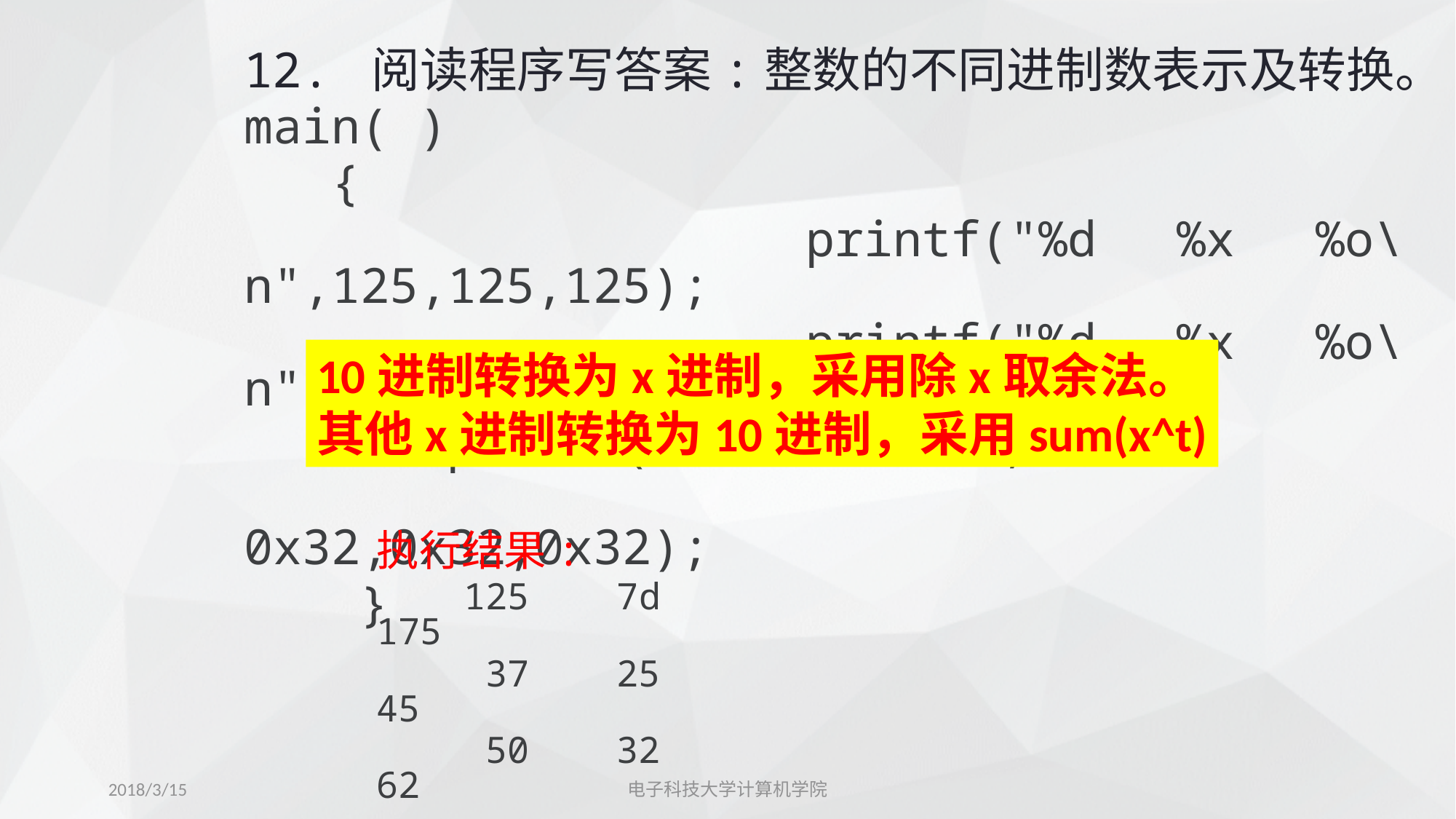

12. 阅读程序写答案:整数的不同进制数表示及转换。
main( )
   {
       printf("%d %x %o\n",125,125,125);
       printf("%d %x %o\n",045,045,045);
       printf("%d %x %o\n",
                        0x32,0x32,0x32);
    }

10进制转换为x进制，采用除x取余法。
其他x进制转换为10进制，采用sum(x^t)
执行结果:
    125    7d   175
     37    25    45
     50    32    62

2018/3/15
电子科技大学计算机学院